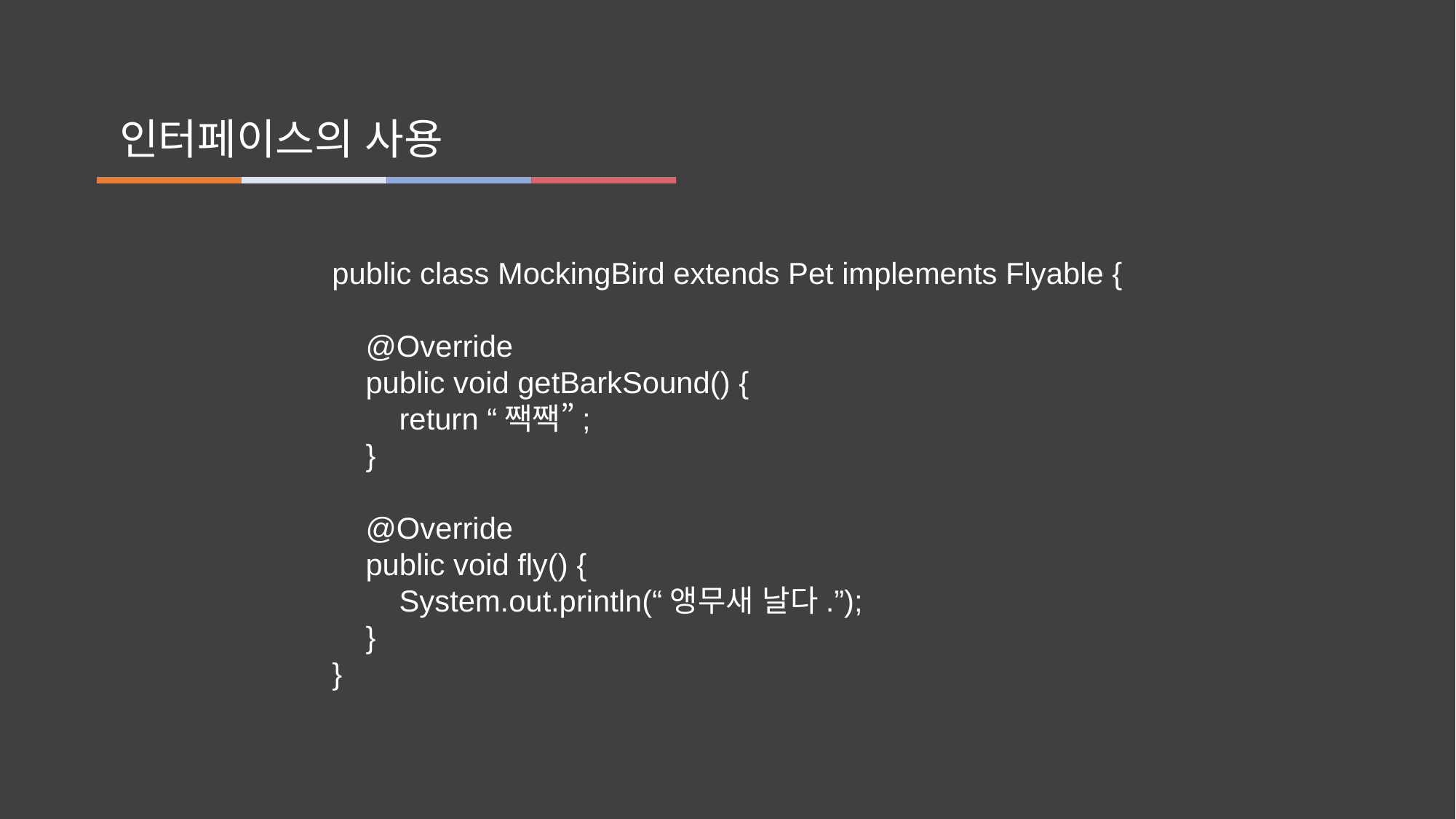

인터페이스의 사용

public class MockingBird extends Pet implements Flyable {

    @Override
    public void getBarkSound() {
        return “짹짹”;
    }

    @Override
    public void fly() {
        System.out.println(“앵무새 날다.”);
    }
}